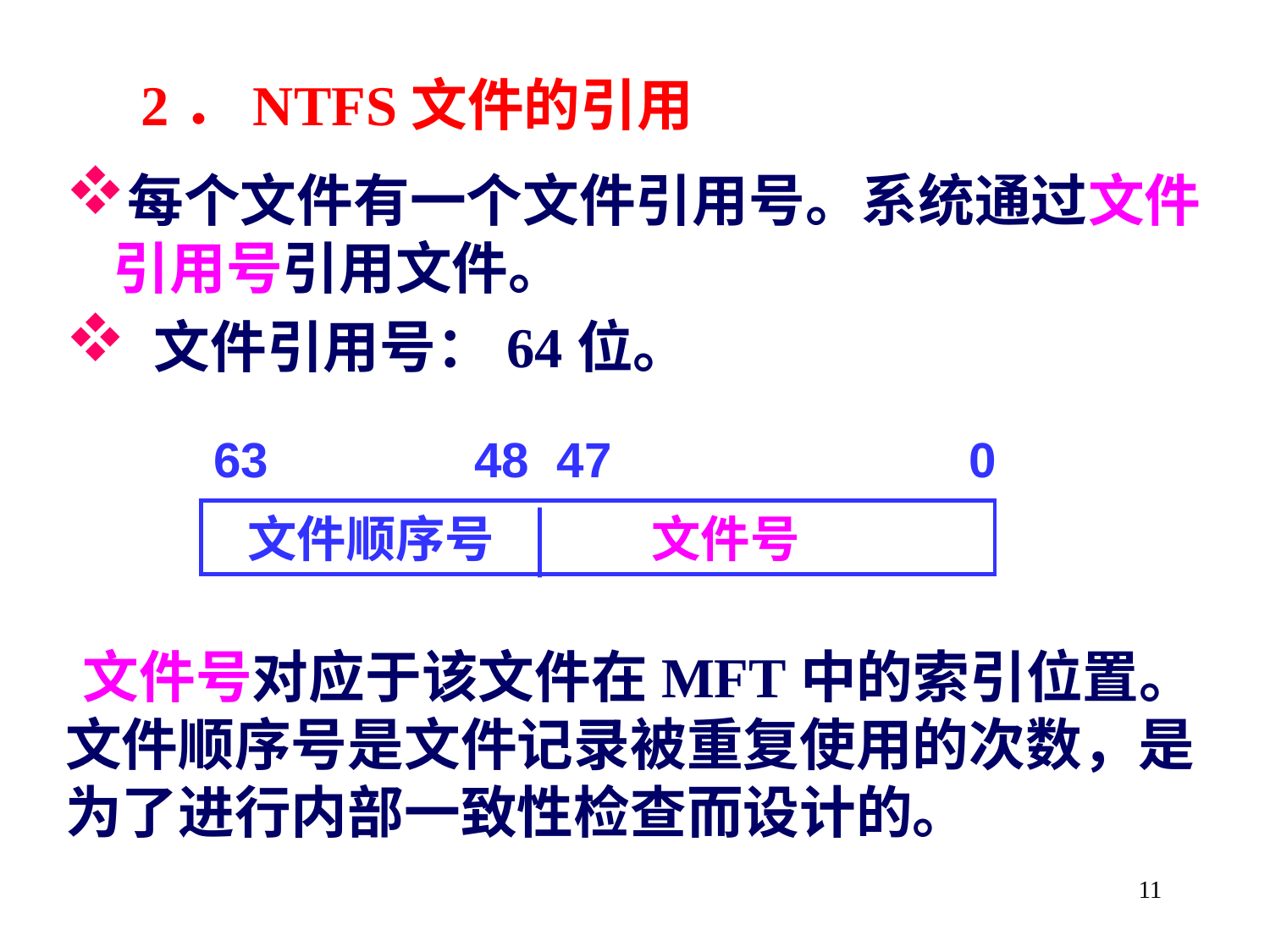

2．NTFS文件的引用
每个文件有一个文件引用号。系统通过文件引用号引用文件。
 文件引用号：64位。
63               48  47                          0
  文件顺序号              文件号

    文件号对应于该文件在MFT中的索引位置。文件顺序号是文件记录被重复使用的次数，是为了进行内部一致性检查而设计的。
11